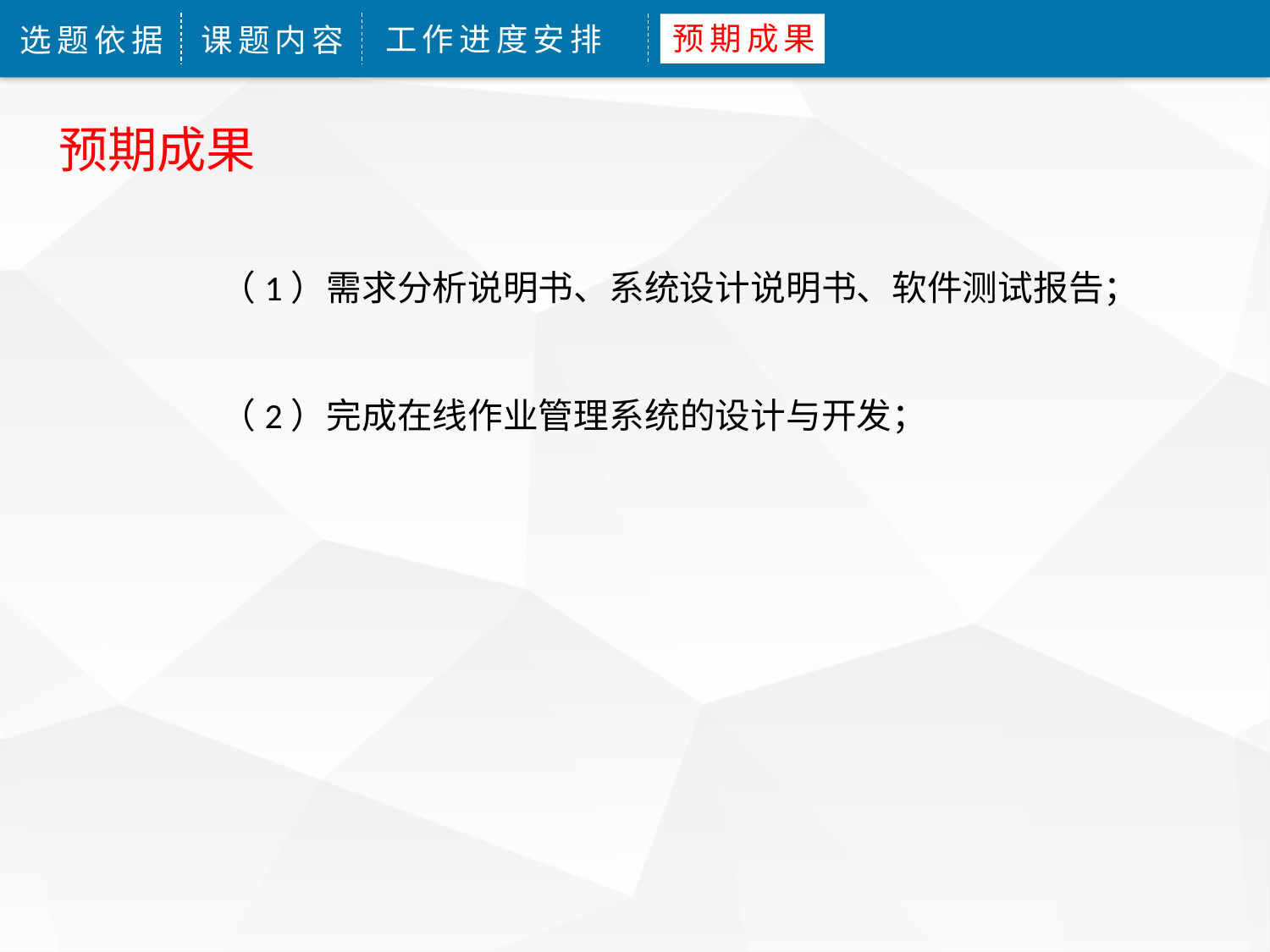

预期成果
工作进度安排
选题依据
课题内容

预期成果
（1）需求分析说明书、系统设计说明书、软件测试报告；

（2）完成在线作业管理系统的设计与开发；